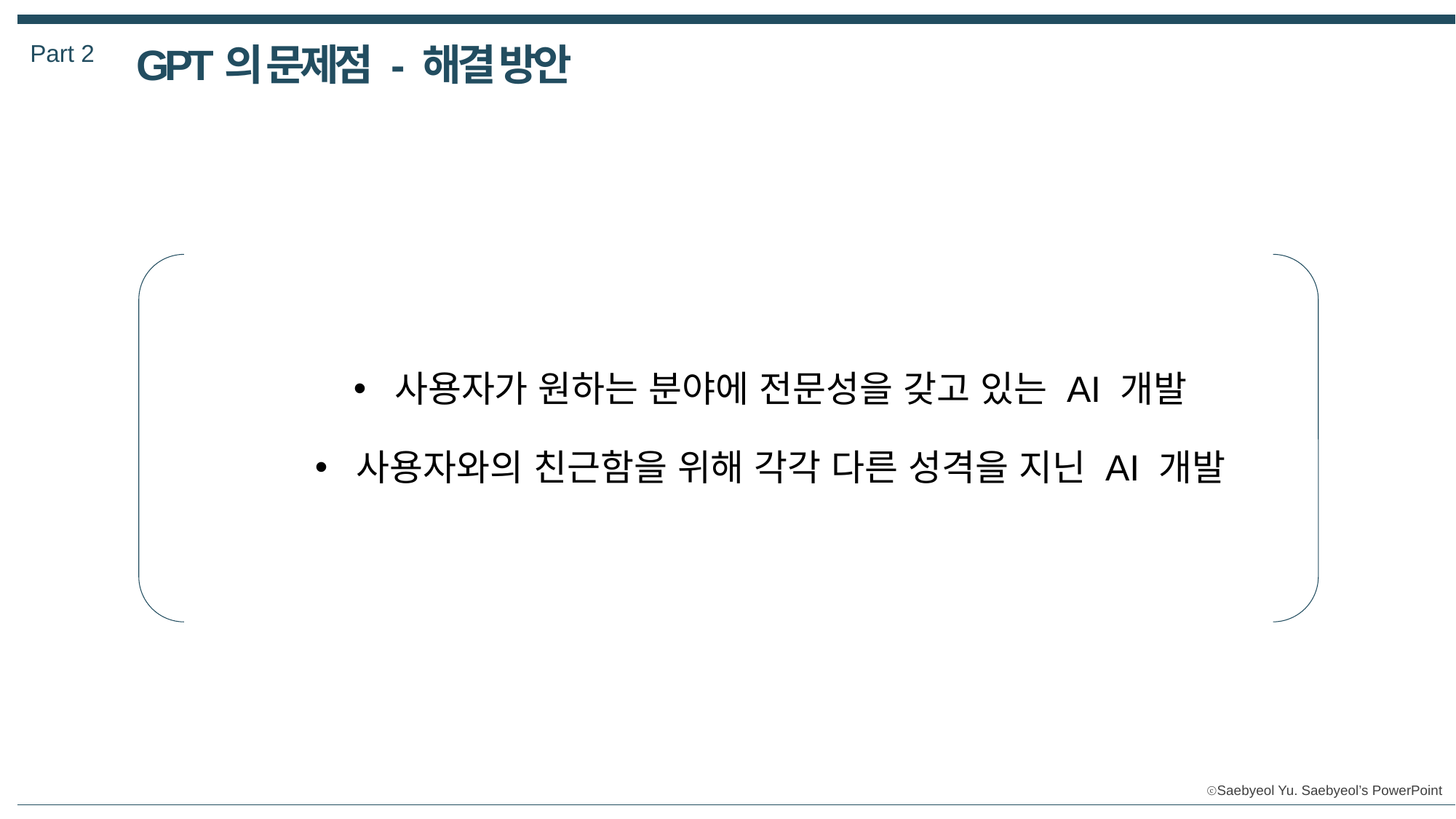

Part 2
GPT의 문제점 - 해결 방안

사용자가 원하는 분야에 전문성을 갖고 있는 AI 개발

사용자와의 친근함을 위해 각각 다른 성격을 지닌 AI 개발